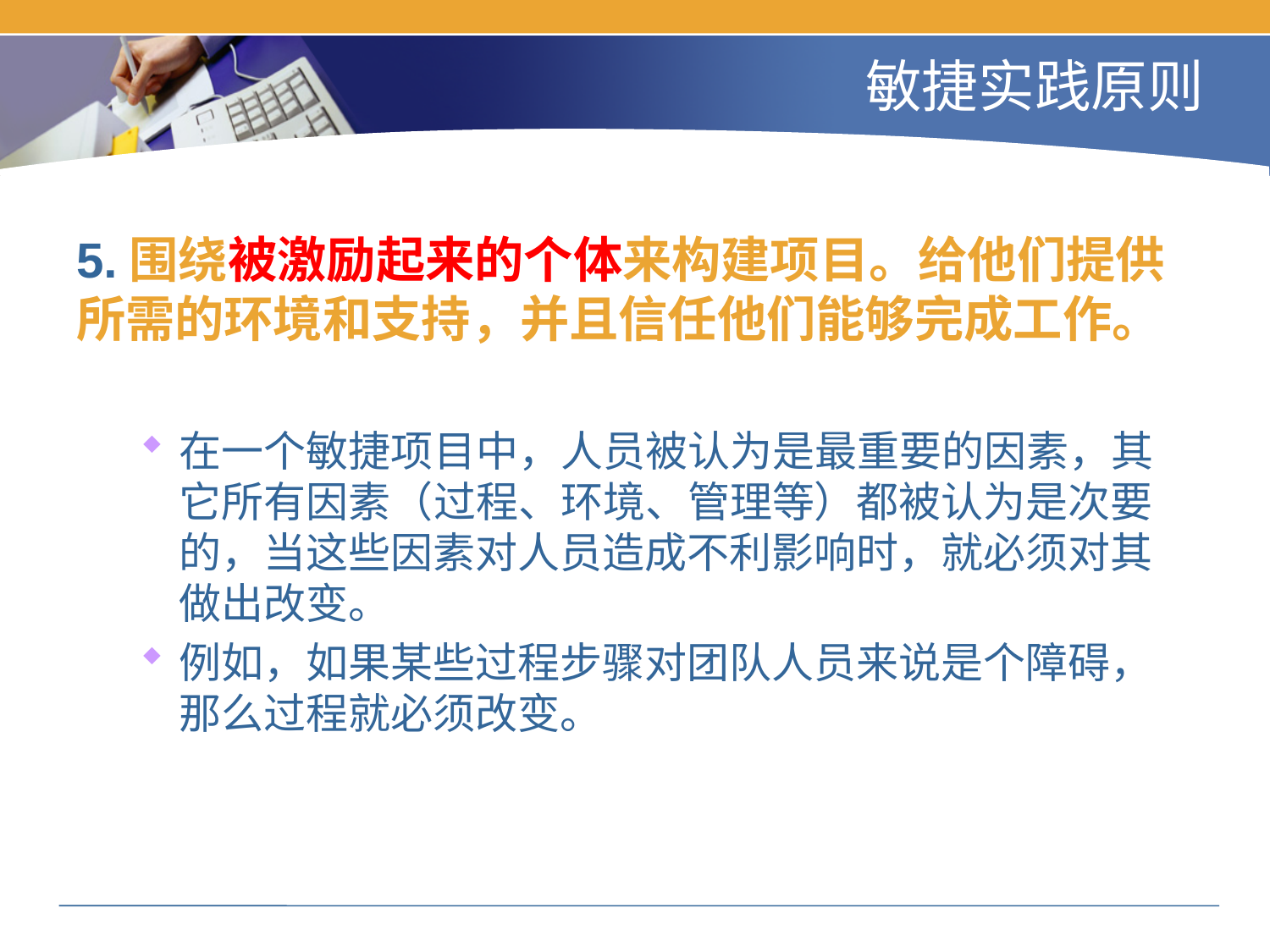

# 敏捷实践原则
5.围绕被激励起来的个体来构建项目。给他们提供所需的环境和支持，并且信任他们能够完成工作。

在一个敏捷项目中，人员被认为是最重要的因素，其它所有因素（过程、环境、管理等）都被认为是次要的，当这些因素对人员造成不利影响时，就必须对其做出改变。
例如，如果某些过程步骤对团队人员来说是个障碍，那么过程就必须改变。